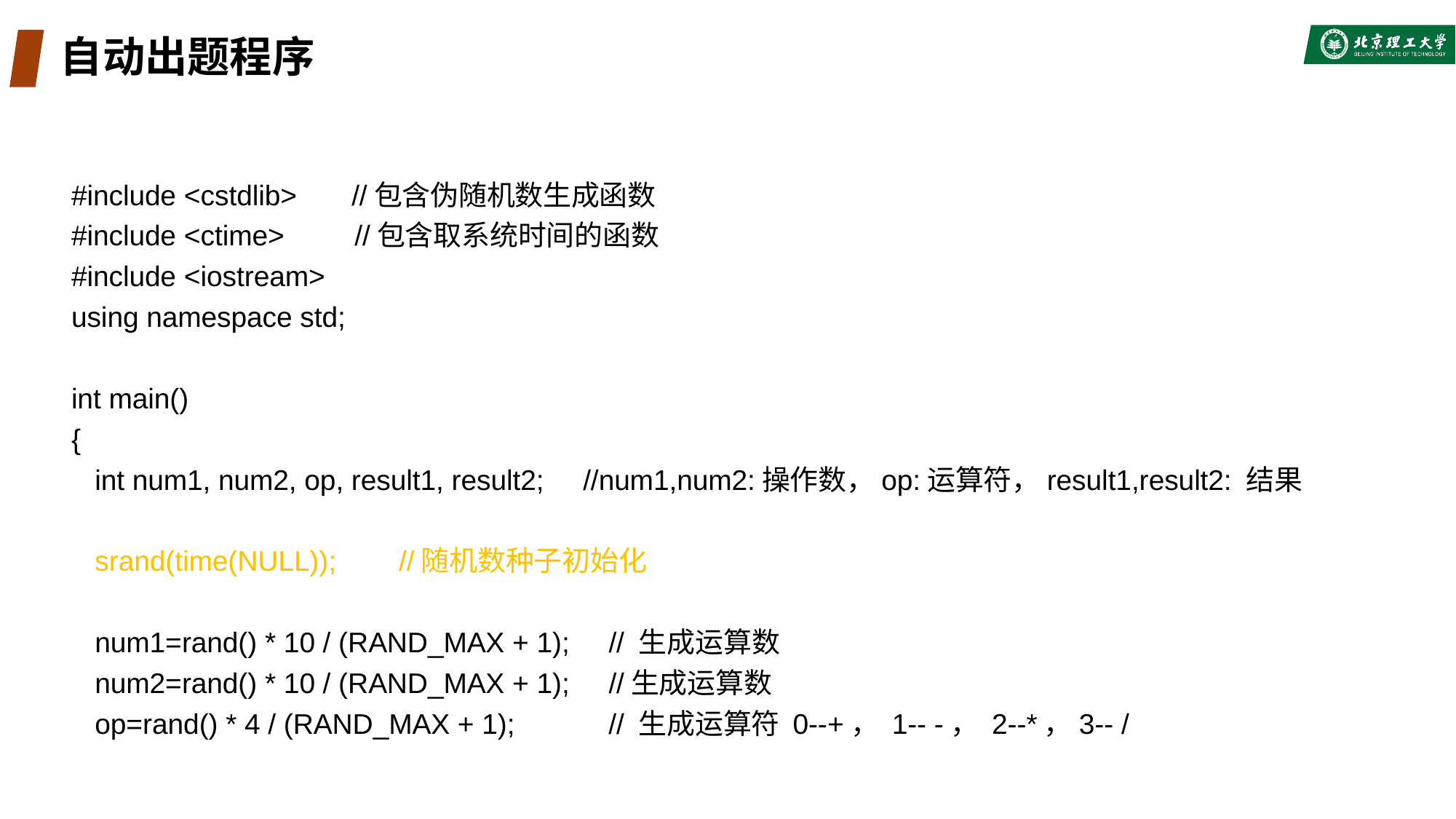

# 自动出题程序
#include <cstdlib>       //包含伪随机数生成函数
#include <ctime>         //包含取系统时间的函数
#include <iostream>
using namespace std;

int main()
{
   int num1, num2, op, result1, result2;     //num1,num2:操作数，op:运算符，result1,result2: 结果

   srand(time(NULL));        //随机数种子初始化

   num1=rand() * 10 / (RAND_MAX + 1);     // 生成运算数
   num2=rand() * 10 / (RAND_MAX + 1);     //生成运算数
   op=rand() * 4 / (RAND_MAX + 1);            // 生成运算符 0--+， 1-- -， 2--*，3-- /